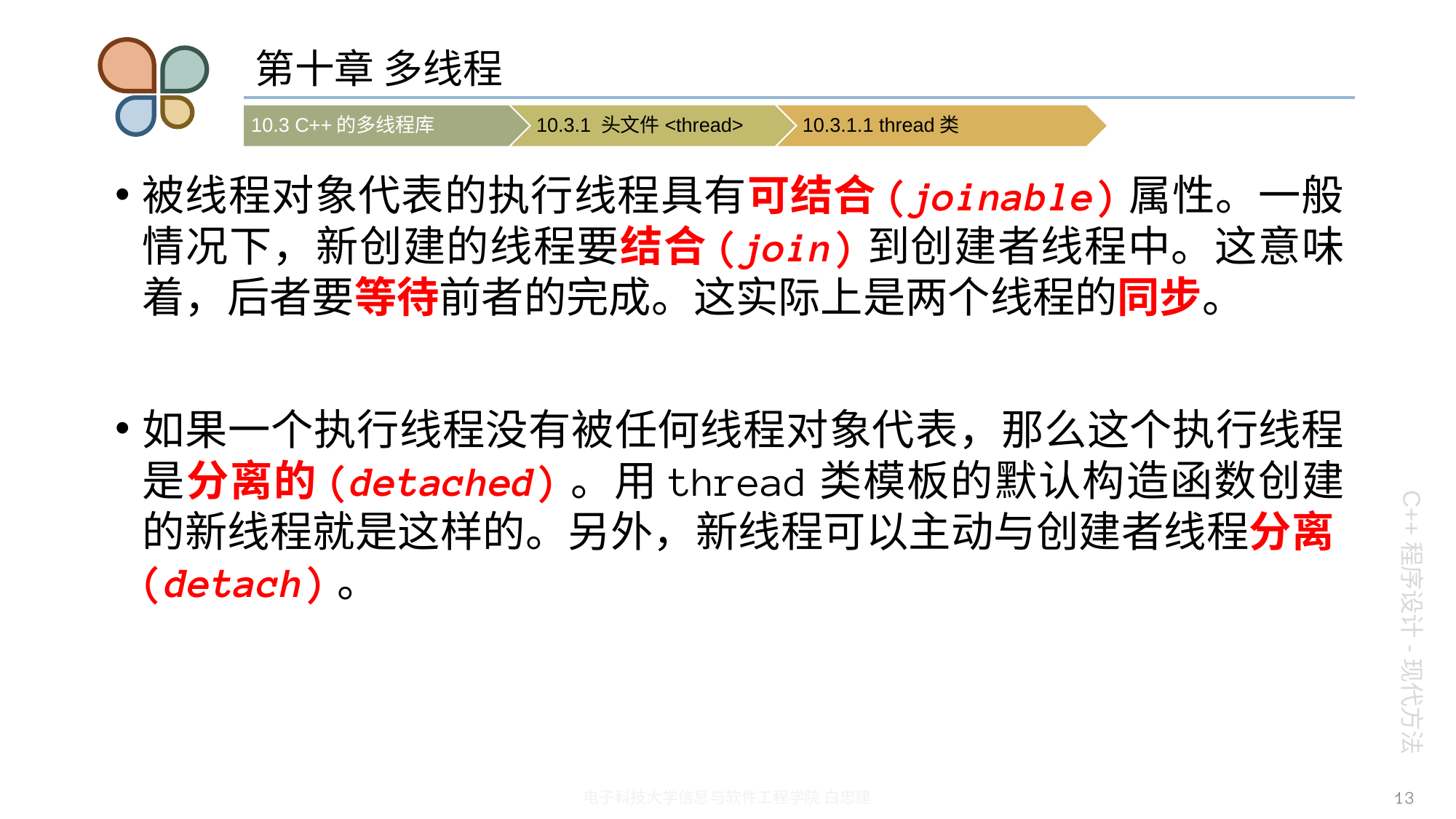

# 第十章 多线程
10.3 C++的多线程库
10.3.1 头文件<thread>
10.3.1.1 thread类
被线程对象代表的执行线程具有可结合(joinable)属性。一般情况下，新创建的线程要结合(join)到创建者线程中。这意味着，后者要等待前者的完成。这实际上是两个线程的同步。

如果一个执行线程没有被任何线程对象代表，那么这个执行线程是分离的(detached)。用thread类模板的默认构造函数创建的新线程就是这样的。另外，新线程可以主动与创建者线程分离(detach)。
13